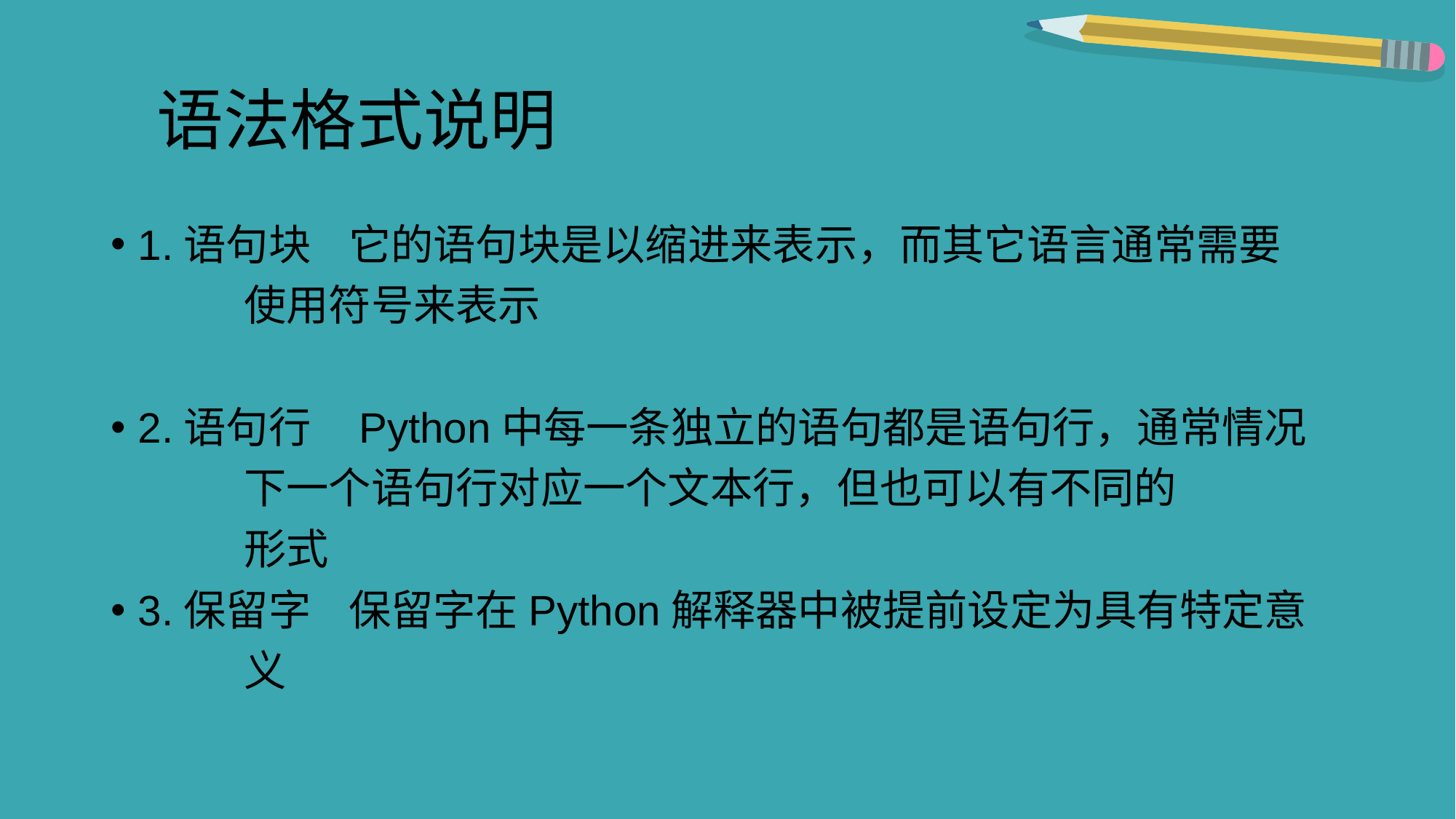

# 语法格式说明
1.语句块    它的语句块是以缩进来表示，而其它语言通常需要
             使用符号来表示

2.语句行    Python中每一条独立的语句都是语句行，通常情况
             下一个语句行对应一个文本行，但也可以有不同的
             形式
3.保留字    保留字在Python解释器中被提前设定为具有特定意
             义